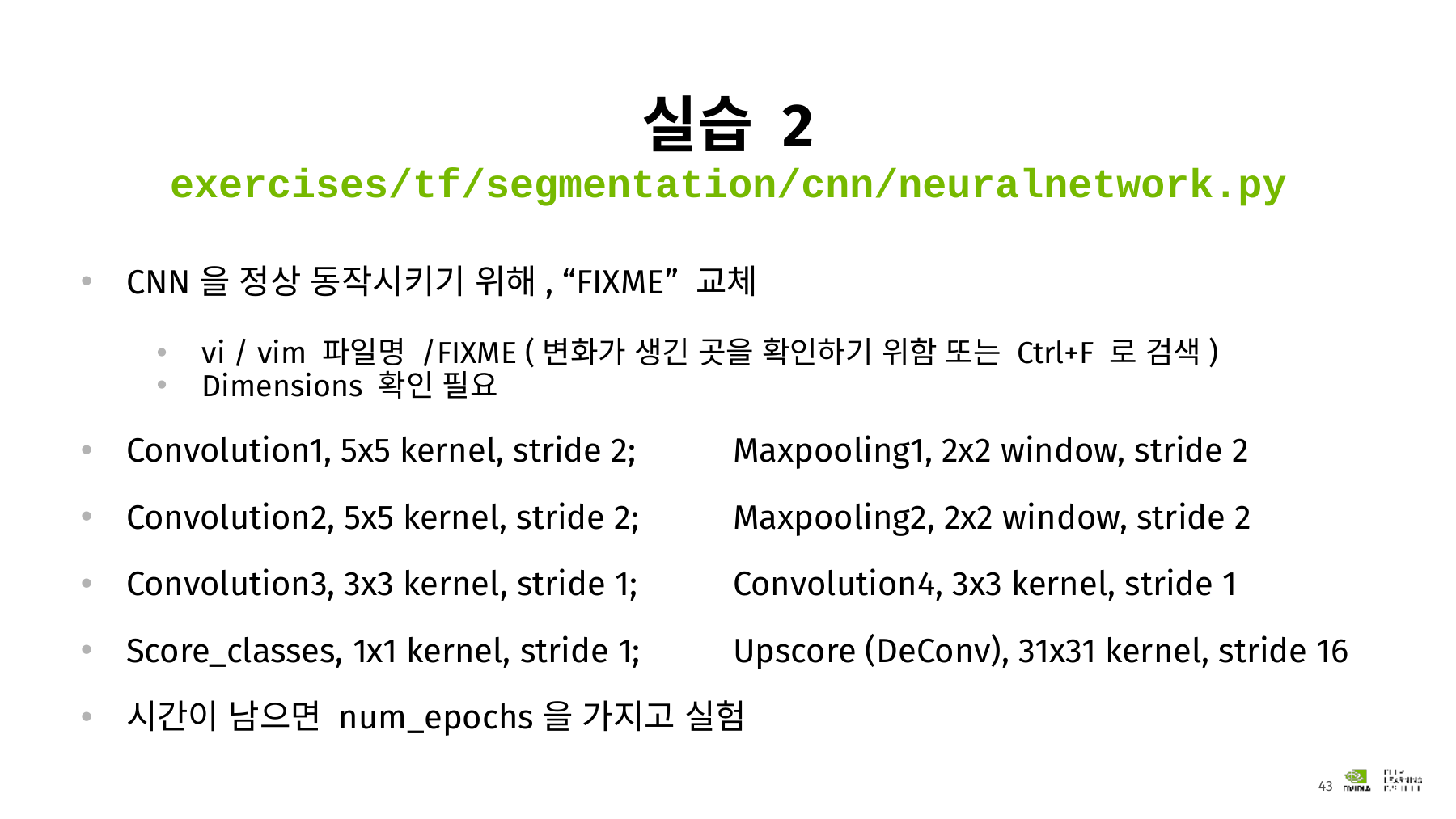

# 실습 2
exercises/tf/segmentation/cnn/neuralnetwork.py
CNN을 정상 동작시키기 위해, “FIXME” 교체

vi / vim 파일명 /FIXME (변화가 생긴 곳을 확인하기 위함 또는 Ctrl+F 로 검색)
Dimensions 확인 필요
Convolution1, 5x5 kernel, stride 2; 	Maxpooling1, 2x2 window, stride 2
Convolution2, 5x5 kernel, stride 2; 	Maxpooling2, 2x2 window, stride 2
Convolution3, 3x3 kernel, stride 1; 	Convolution4, 3x3 kernel, stride 1
Score_classes, 1x1 kernel, stride 1; 	Upscore (DeConv), 31x31 kernel, stride 16
시간이 남으면 num_epochs을 가지고 실험